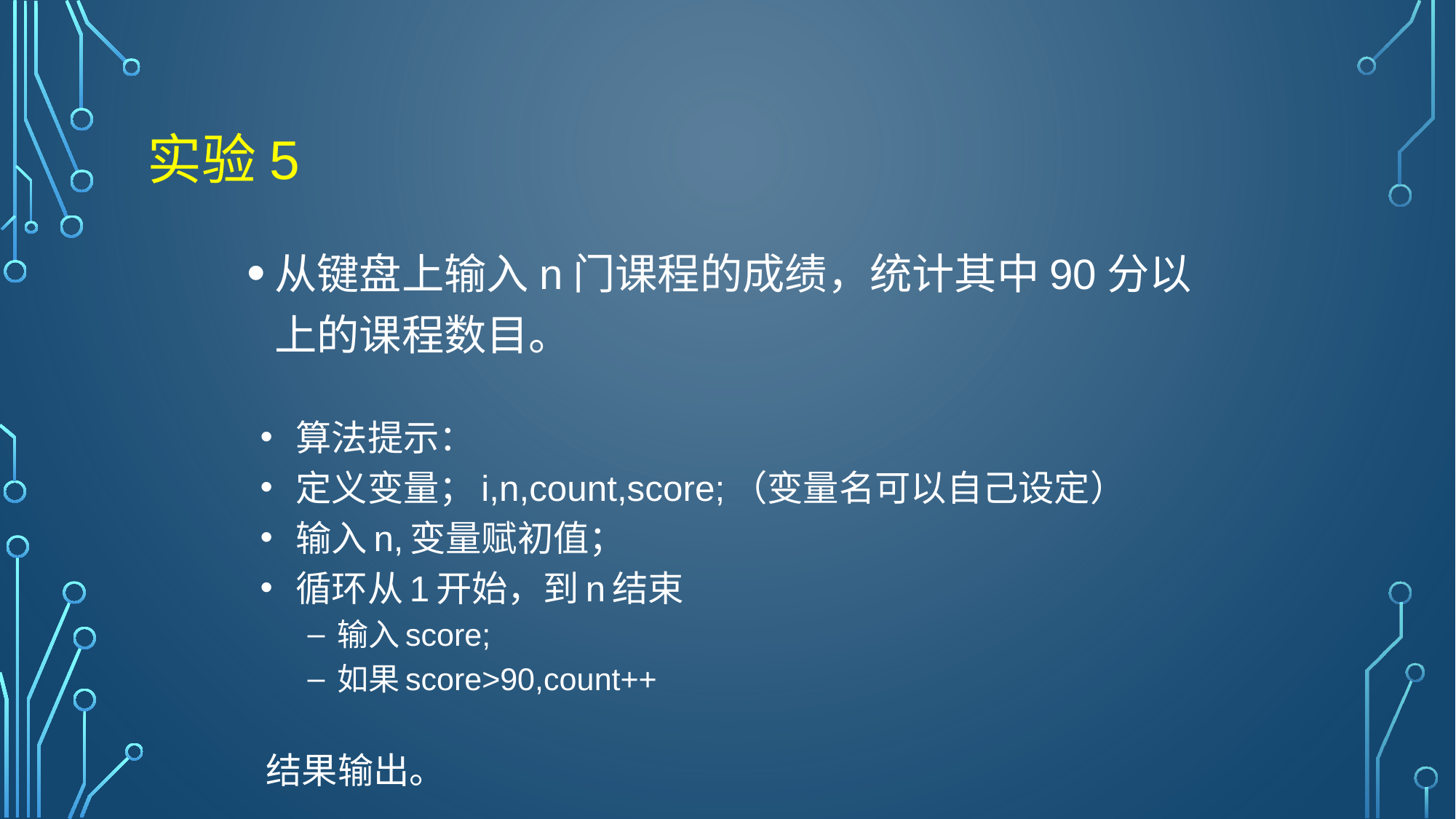

# 实验5
从键盘上输入n门课程的成绩，统计其中90分以上的课程数目。

算法提示：
定义变量；i,n,count,score;（变量名可以自己设定）
输入n,变量赋初值；
循环从1开始，到n结束
输入score;
如果score>90,count++

结果输出。